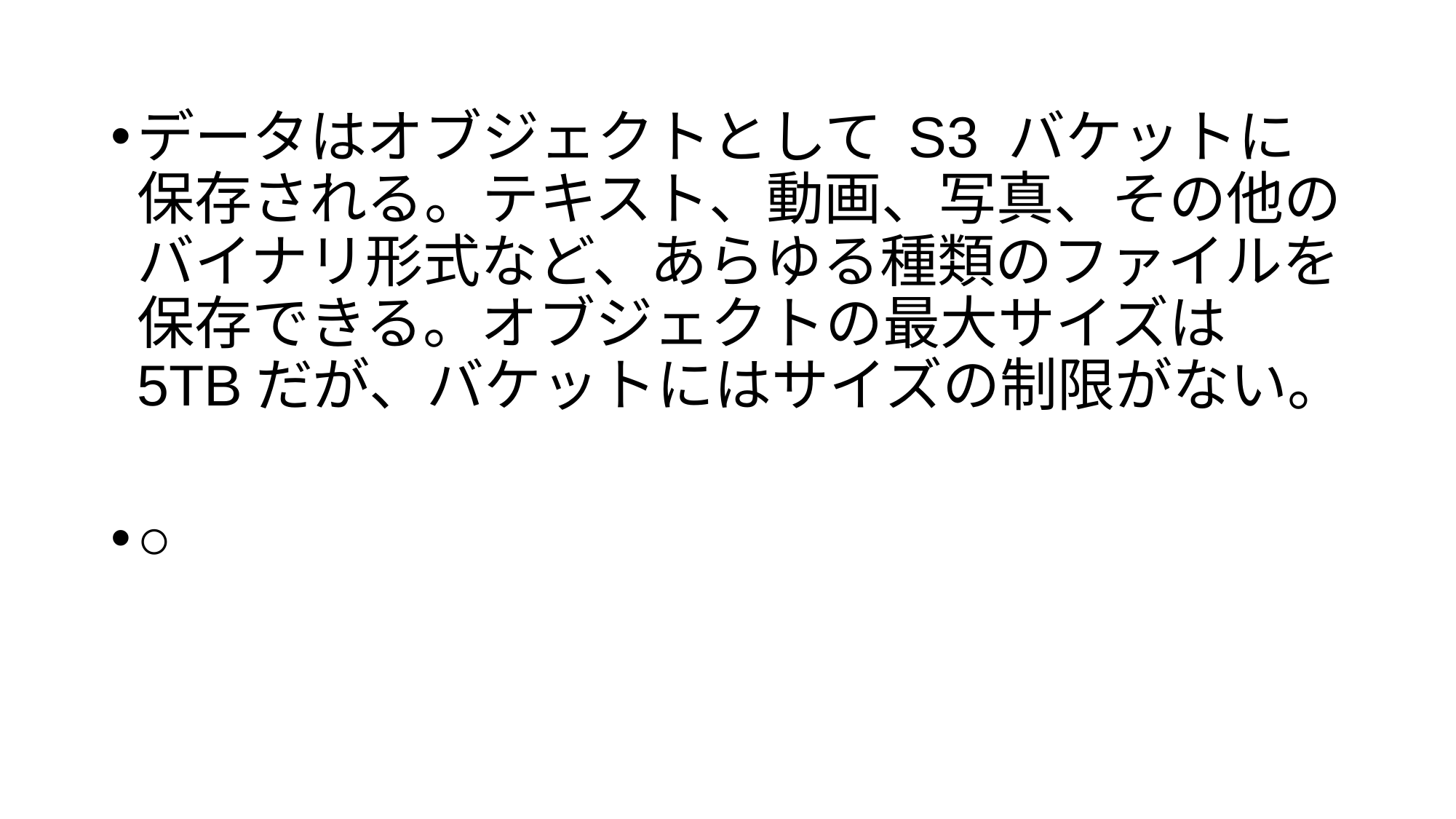

データはオブジェクトとして S3 バケットに保存される。テキスト、動画、写真、その他のバイナリ形式など、あらゆる種類のファイルを保存できる。オブジェクトの最大サイズは5TBだが、バケットにはサイズの制限がない。

○